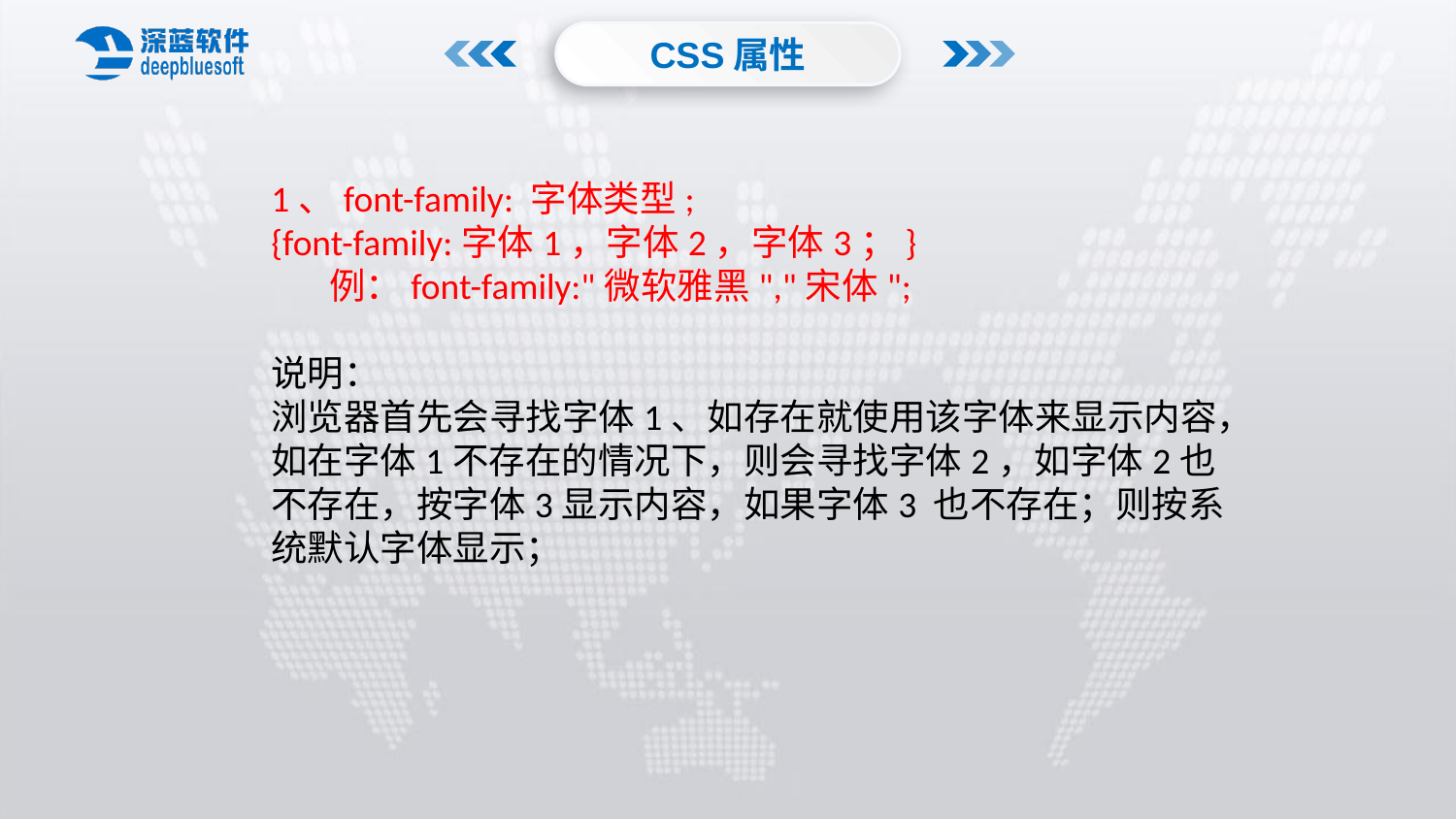

CSS属性

1、font-family: 字体类型;
{font-family:字体1，字体2，字体3；}
      例：font-family:"微软雅黑","宋体";

说明：
浏览器首先会寻找字体1、如存在就使用该字体来显示内容，如在字体1不存在的情况下，则会寻找字体2，如字体2也不存在，按字体3显示内容，如果字体3 也不存在；则按系统默认字体显示；